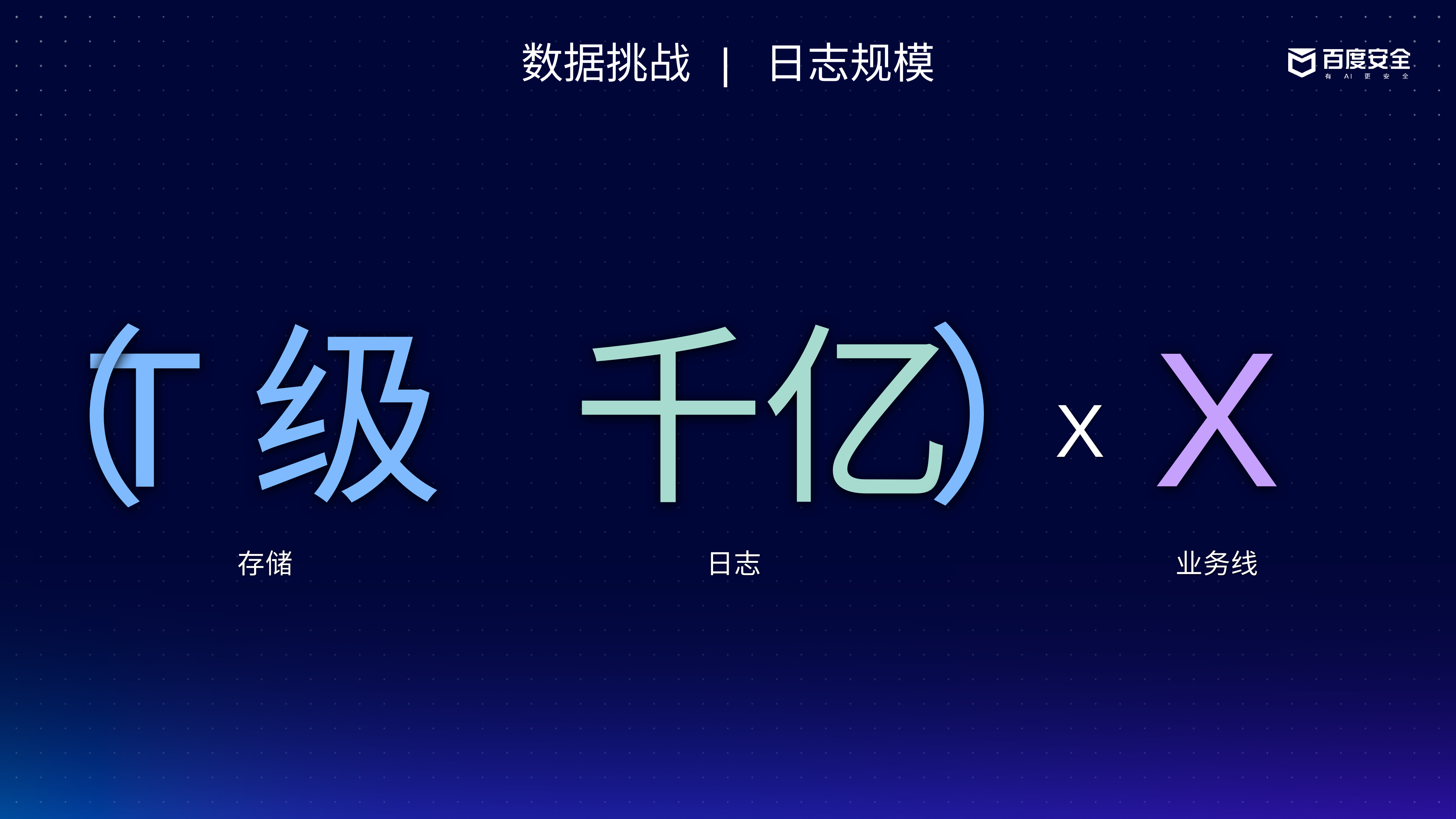

数据挑战  |  日志规模
T级
千亿
）
X
（
X

业务线
日志
存储